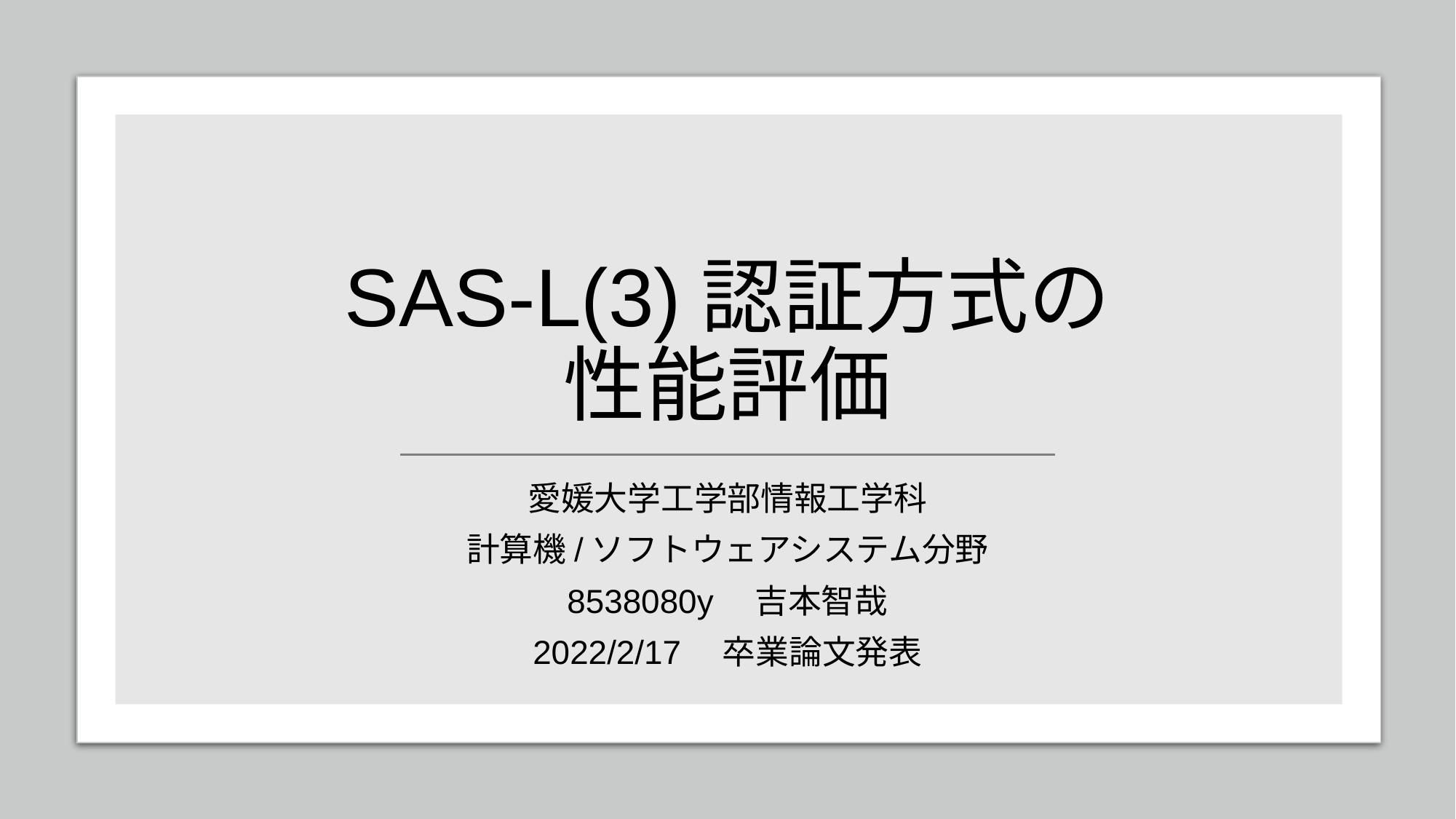

# SAS-L(3)認証方式の 性能評価
愛媛大学工学部情報工学科
計算機/ソフトウェアシステム分野
8538080y　吉本智哉
2022/2/17　卒業論文発表